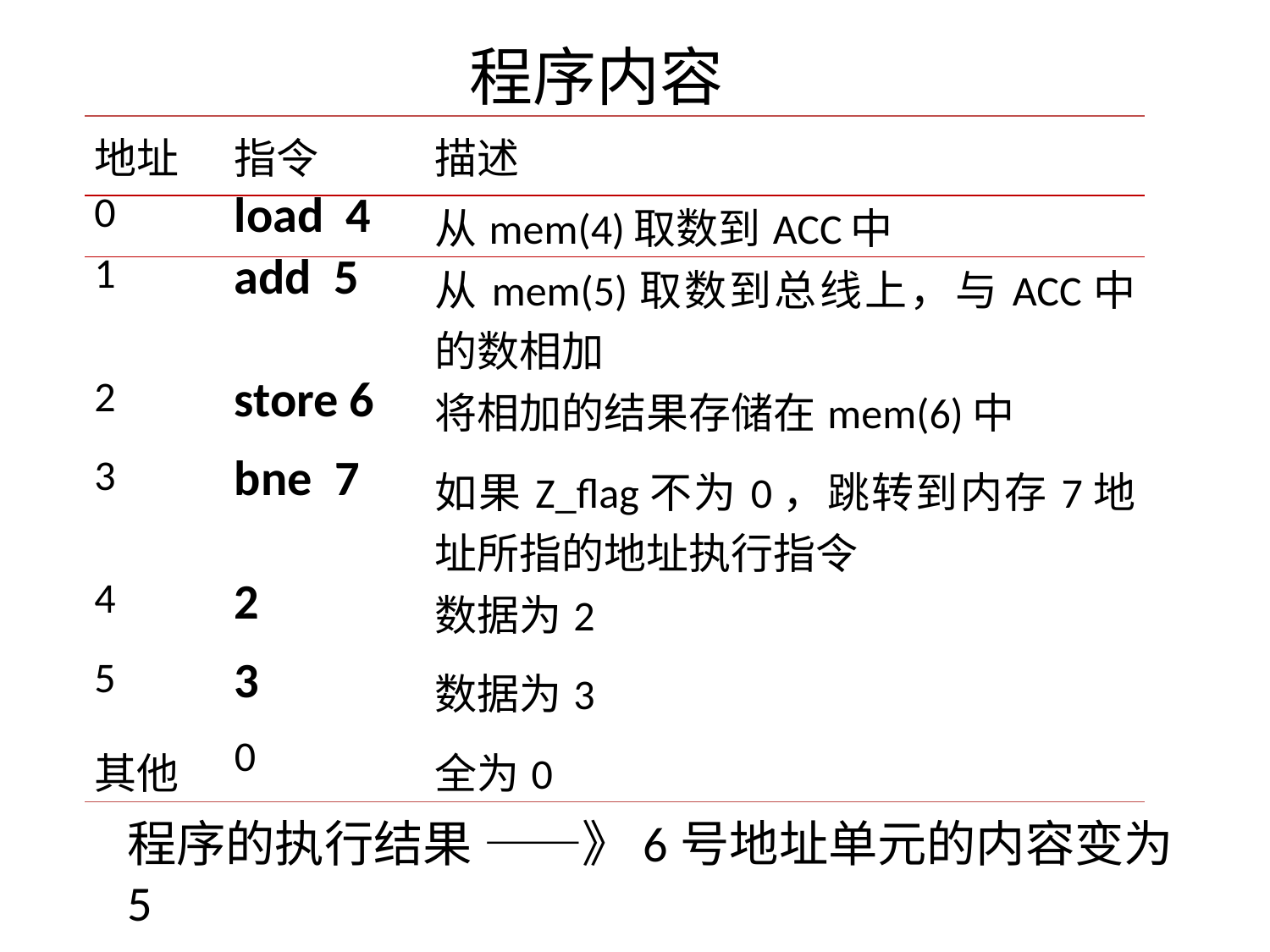

# 程序内容
| 地址 | 指令 | 描述 |
| --- | --- | --- |
| 0 | load 4 | 从mem(4)取数到ACC中 |
| 1 | add 5 | 从mem(5)取数到总线上，与ACC中的数相加 |
| 2 | store 6 | 将相加的结果存储在mem(6)中 |
| 3 | bne 7 | 如果Z\_flag不为0，跳转到内存7地址所指的地址执行指令 |
| 4 | 2 | 数据为2 |
| 5 | 3 | 数据为3 |
| 其他 | 0 | 全为0 |
程序的执行结果 ——》6号地址单元的内容变为5